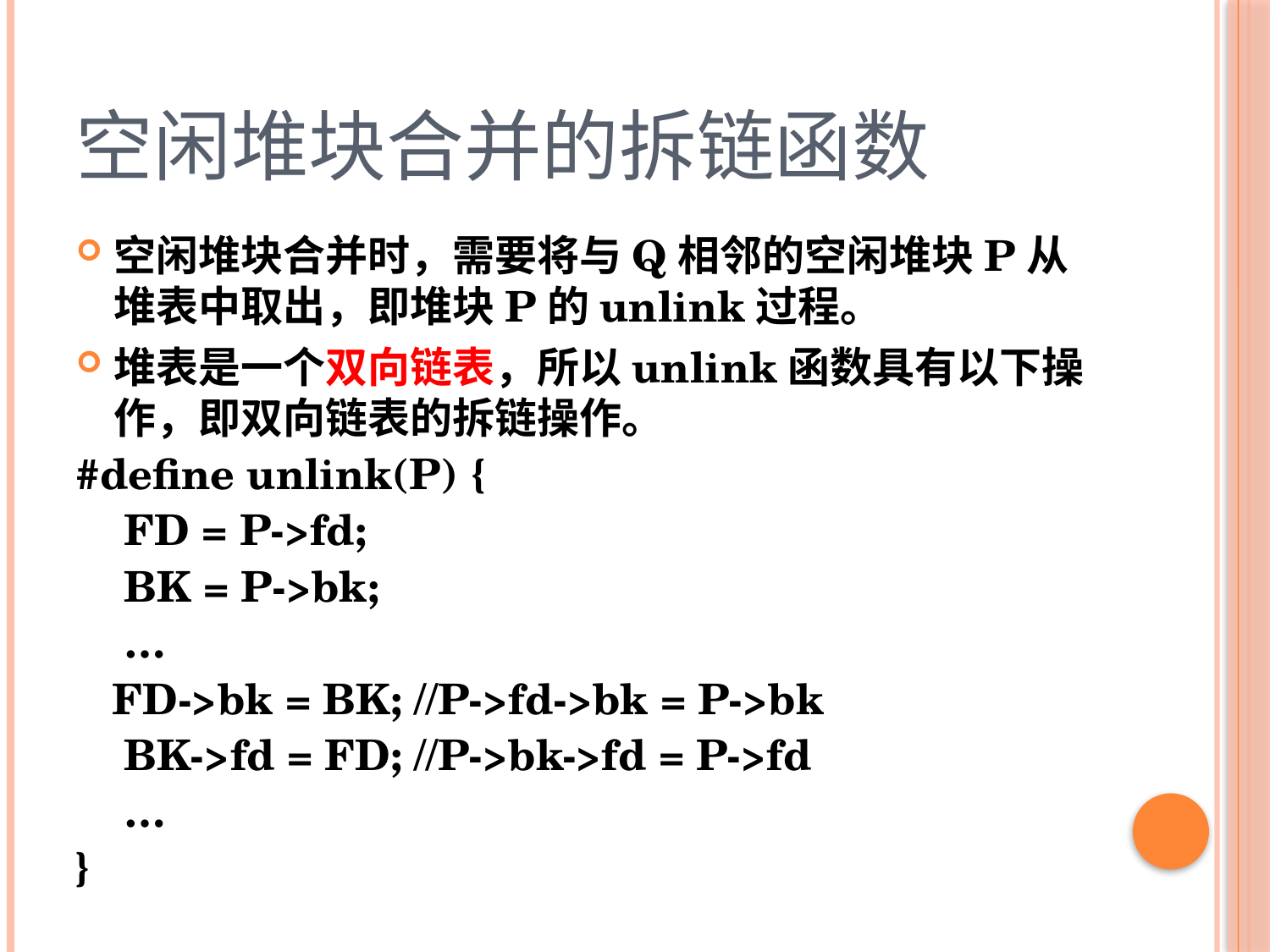

# 空闲堆块合并的拆链函数
空闲堆块合并时，需要将与Q相邻的空闲堆块P从堆表中取出，即堆块P的unlink过程。
堆表是一个双向链表，所以unlink函数具有以下操作，即双向链表的拆链操作。
#define unlink(P) {
    FD = P->fd;
    BK = P->bk;
    …
   FD->bk = BK; //P->fd->bk = P->bk
    BK->fd = FD; //P->bk->fd = P->fd
    …
}
26